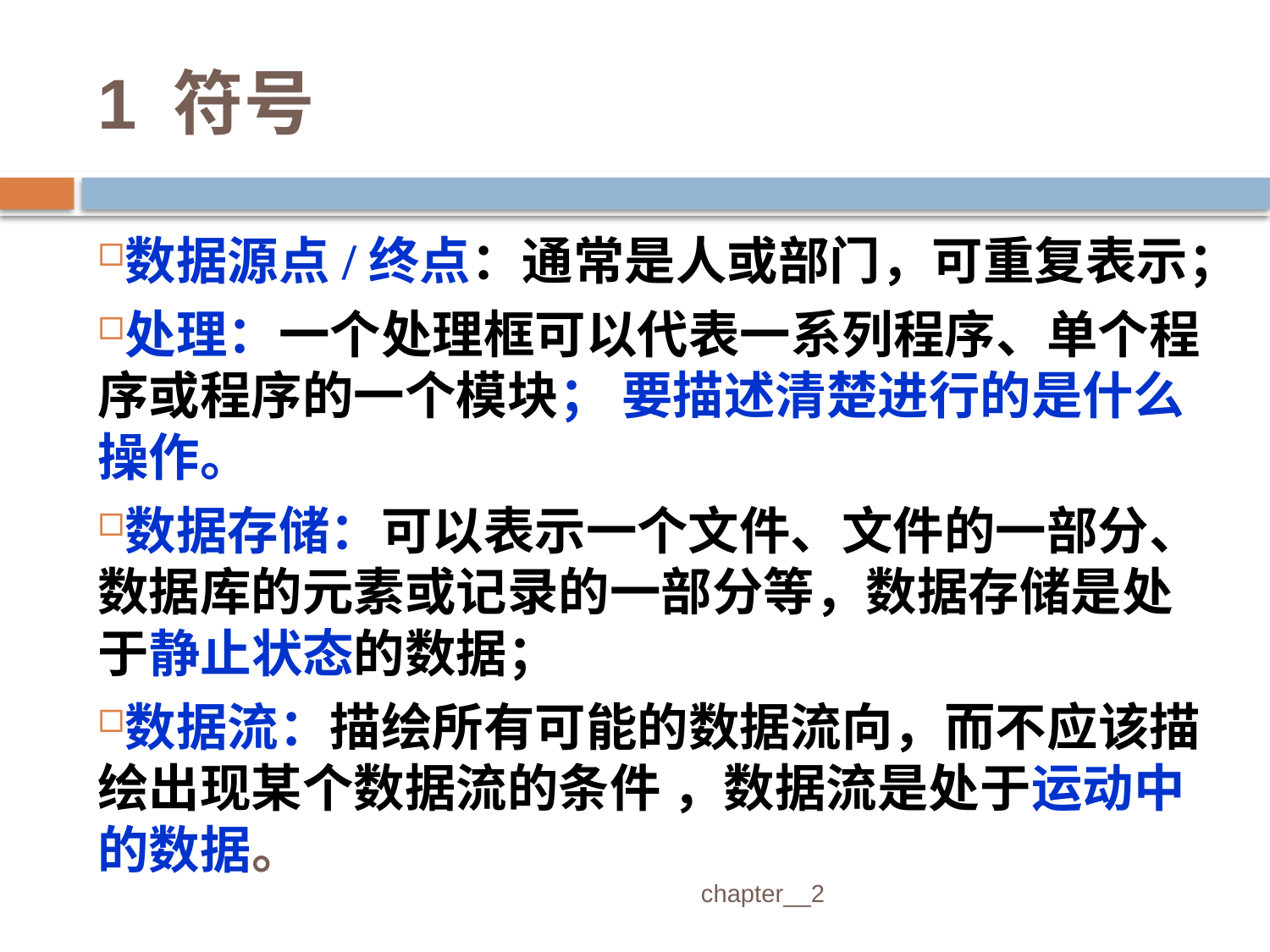

# 1 符号
26
数据源点/终点：通常是人或部门，可重复表示；
处理：一个处理框可以代表一系列程序、单个程序或程序的一个模块； 要描述清楚进行的是什么操作。
数据存储：可以表示一个文件、文件的一部分、数据库的元素或记录的一部分等，数据存储是处于静止状态的数据；
数据流：描绘所有可能的数据流向，而不应该描绘出现某个数据流的条件 ，数据流是处于运动中的数据。

 chapter__2